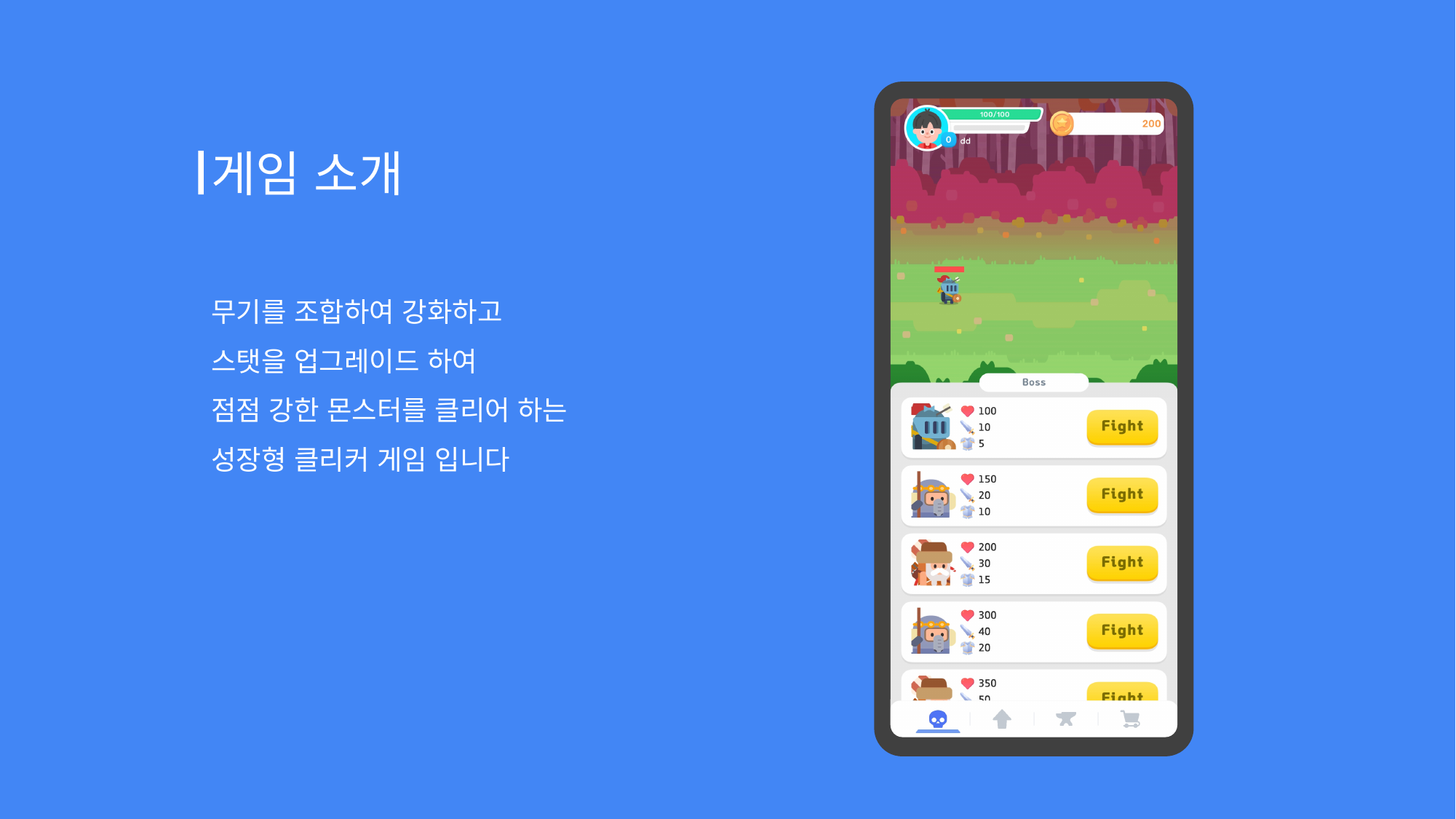

게임 소개

무기를 조합하여 강화하고
스탯을 업그레이드 하여
점점 강한 몬스터를 클리어 하는
성장형 클리커 게임 입니다